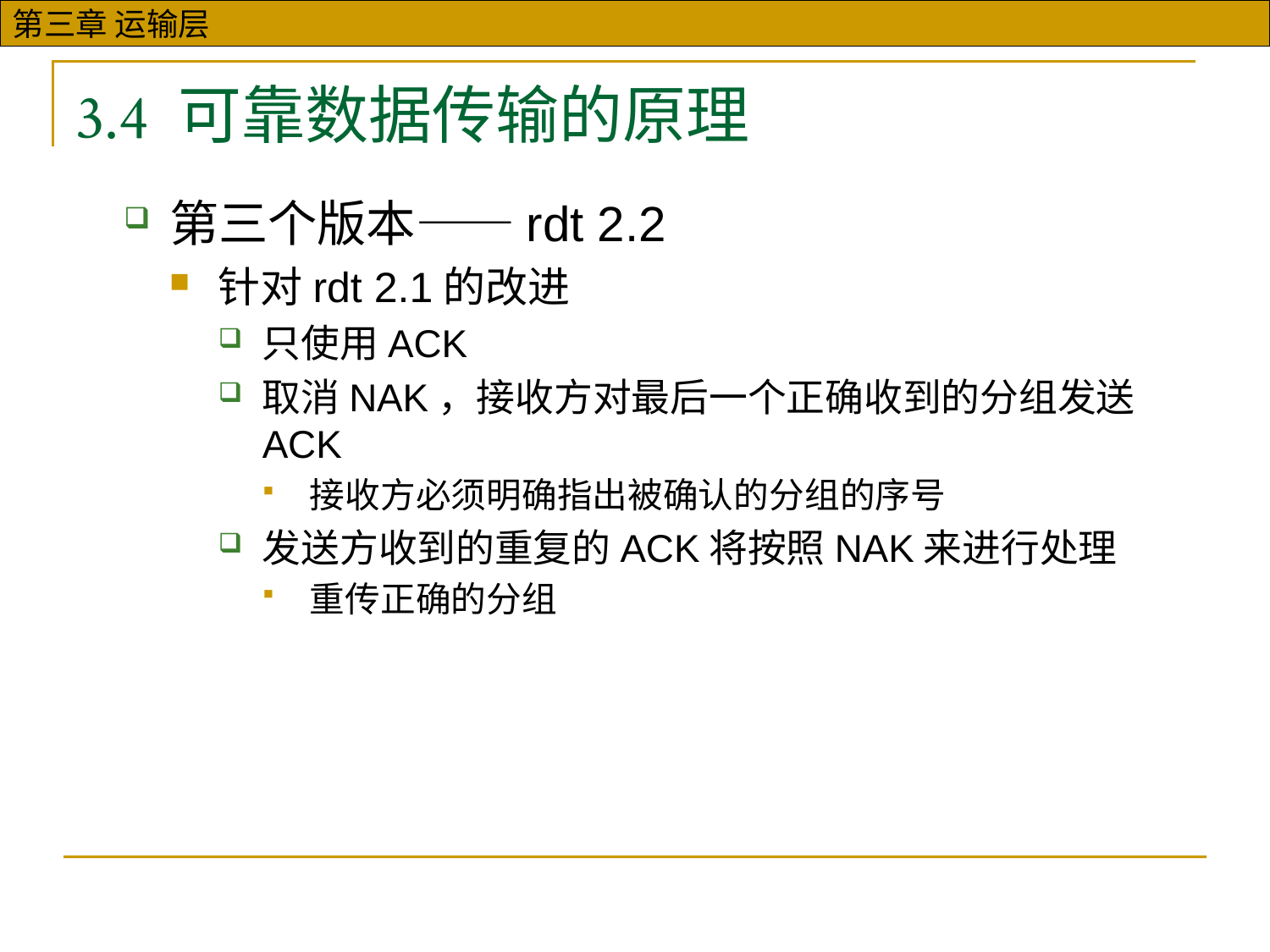

# 3.4 可靠数据传输的原理
第三个版本——rdt 2.2
针对rdt 2.1的改进
只使用ACK
取消NAK，接收方对最后一个正确收到的分组发送 ACK
接收方必须明确指出被确认的分组的序号
发送方收到的重复的ACK将按照NAK来进行处理
重传正确的分组

41